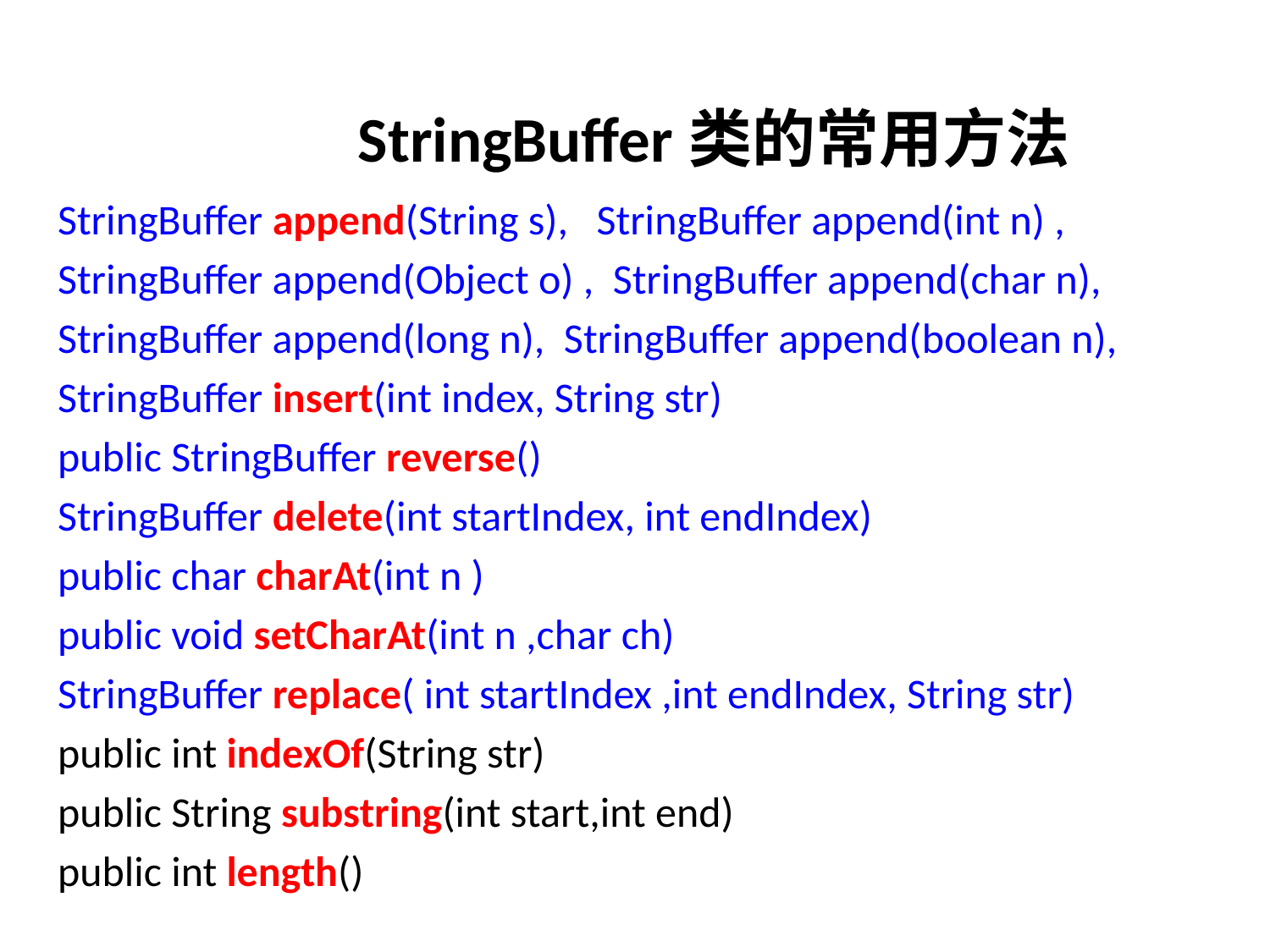

# StringBuffer类的常用方法
StringBuffer append(String s),   StringBuffer append(int n) ,
StringBuffer append(Object o) ,  StringBuffer append(char n),
StringBuffer append(long n),  StringBuffer append(boolean n),
StringBuffer insert(int index, String str)
public StringBuffer reverse()
StringBuffer delete(int startIndex, int endIndex)
public char charAt(int n )
public void setCharAt(int n ,char ch)
StringBuffer replace( int startIndex ,int endIndex, String str)
public int indexOf(String str)
public String substring(int start,int end)
public int length()